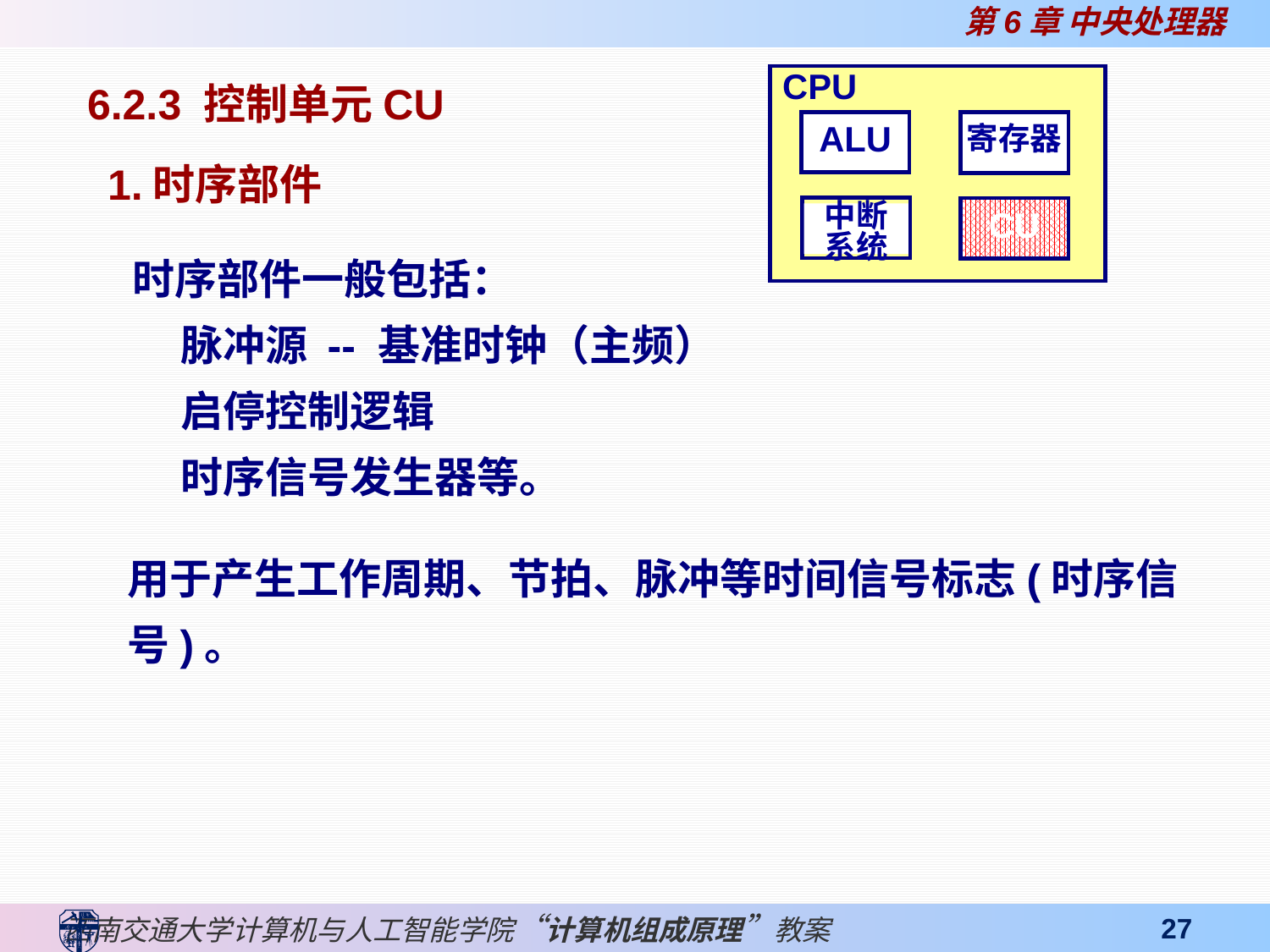

CPU

ALU
寄存器

中断
系统
CU
6.2.3 控制单元CU
1.时序部件
时序部件一般包括：
    脉冲源 -- 基准时钟（主频）
    启停控制逻辑
    时序信号发生器等。
用于产生工作周期、节拍、脉冲等时间信号标志(时序信号)。